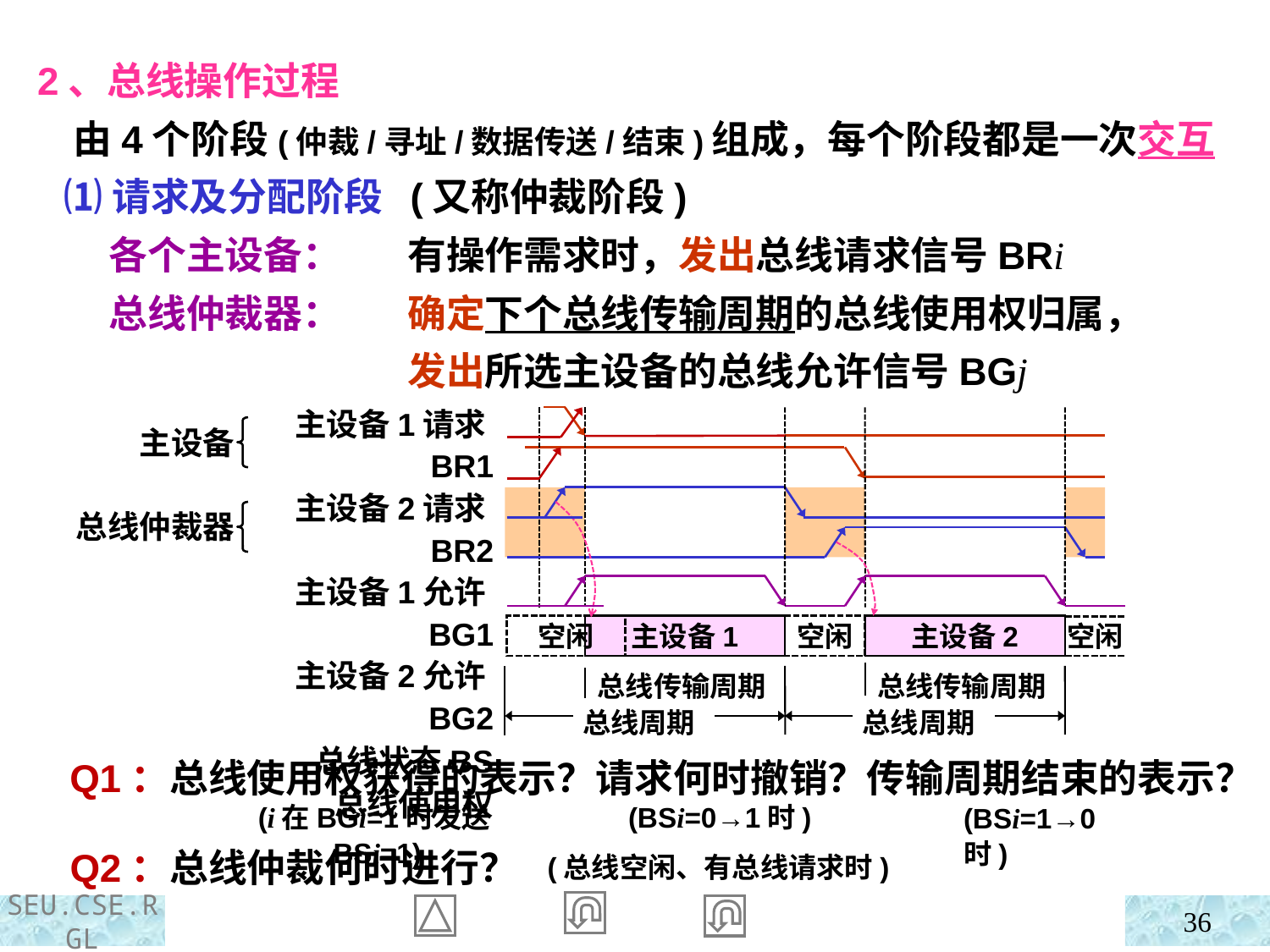

2、总线操作过程
   由4个阶段(仲裁/寻址/数据传送/结束)组成，每个阶段都是一次交互
   ⑴请求及分配阶段  (又称仲裁阶段)
       各个主设备：
       总线仲裁器：
有操作需求时，发出总线请求信号BRi
确定下个总线传输周期的总线使用权归属，
发出所选主设备的总线允许信号BGj
主设备1请求BR1
主设备2请求BR2
主设备1允许BG1
主设备2允许BG2
总线状态BS
总线使用权

主设备

总线仲裁器
空闲

主设备1
总线传输周期
总线周期

空闲
空闲
主设备2
总线传输周期
总线周期
   Q1：总线使用权获得的表示？请求何时撤销？传输周期结束的表示？
(i在BGi=1时发送BSi=1)
(BSi=0→1时)
(BSi=1→0时)
   Q2：总线仲裁何时进行？
(总线空闲、有总线请求时)

36